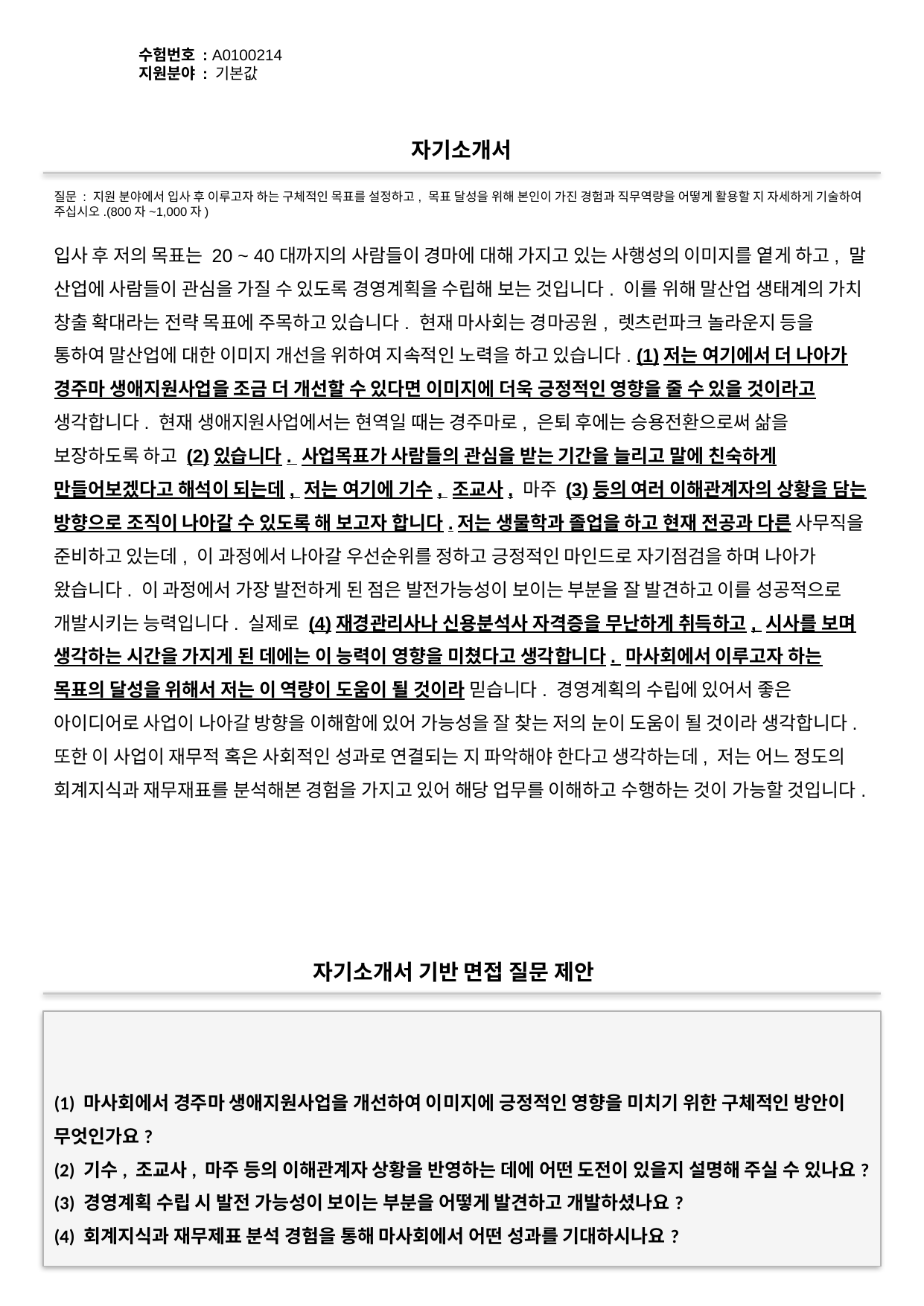

수험번호 : A0100214
지원분야 : 기본값
#

자기소개서

질문 : 지원 분야에서 입사 후 이루고자 하는 구체적인 목표를 설정하고, 목표 달성을 위해 본인이 가진 경험과 직무역량을 어떻게 활용할 지 자세하게 기술하여 주십시오.(800자~1,000자)

입사 후 저의 목표는 20 ~ 40대까지의 사람들이 경마에 대해 가지고 있는 사행성의 이미지를 옅게 하고, 말 산업에 사람들이 관심을 가질 수 있도록 경영계획을 수립해 보는 것입니다. 이를 위해 말산업 생태계의 가치 창출 확대라는 전략 목표에 주목하고 있습니다. 현재 마사회는 경마공원, 렛츠런파크 놀라운지 등을 통하여 말산업에 대한 이미지 개선을 위하여 지속적인 노력을 하고 있습니다. (1)저는 여기에서 더 나아가 경주마 생애지원사업을 조금 더 개선할 수 있다면 이미지에 더욱 긍정적인 영향을 줄 수 있을 것이라고 생각합니다. 현재 생애지원사업에서는 현역일 때는 경주마로, 은퇴 후에는 승용전환으로써 삶을 보장하도록 하고 (2)있습니다. 사업목표가 사람들의 관심을 받는 기간을 늘리고 말에 친숙하게 만들어보겠다고 해석이 되는데, 저는 여기에 기수, 조교사, 마주 (3)등의 여러 이해관계자의 상황을 담는 방향으로 조직이 나아갈 수 있도록 해 보고자 합니다.저는 생물학과 졸업을 하고 현재 전공과 다른 사무직을 준비하고 있는데, 이 과정에서 나아갈 우선순위를 정하고 긍정적인 마인드로 자기점검을 하며 나아가 왔습니다. 이 과정에서 가장 발전하게 된 점은 발전가능성이 보이는 부분을 잘 발견하고 이를 성공적으로 개발시키는 능력입니다. 실제로 (4)재경관리사나 신용분석사 자격증을 무난하게 취득하고, 시사를 보며 생각하는 시간을 가지게 된 데에는 이 능력이 영향을 미쳤다고 생각합니다. 마사회에서 이루고자 하는 목표의 달성을 위해서 저는 이 역량이 도움이 될 것이라 믿습니다. 경영계획의 수립에 있어서 좋은 아이디어로 사업이 나아갈 방향을 이해함에 있어 가능성을 잘 찾는 저의 눈이 도움이 될 것이라 생각합니다. 또한 이 사업이 재무적 혹은 사회적인 성과로 연결되는 지 파악해야 한다고 생각하는데, 저는 어느 정도의 회계지식과 재무재표를 분석해본 경험을 가지고 있어 해당 업무를 이해하고 수행하는 것이 가능할 것입니다.

자기소개서 기반 면접 질문 제안

(1) 마사회에서 경주마 생애지원사업을 개선하여 이미지에 긍정적인 영향을 미치기 위한 구체적인 방안이 무엇인가요?
(2) 기수, 조교사, 마주 등의 이해관계자 상황을 반영하는 데에 어떤 도전이 있을지 설명해 주실 수 있나요?
(3) 경영계획 수립 시 발전 가능성이 보이는 부분을 어떻게 발견하고 개발하셨나요?
(4) 회계지식과 재무제표 분석 경험을 통해 마사회에서 어떤 성과를 기대하시나요?